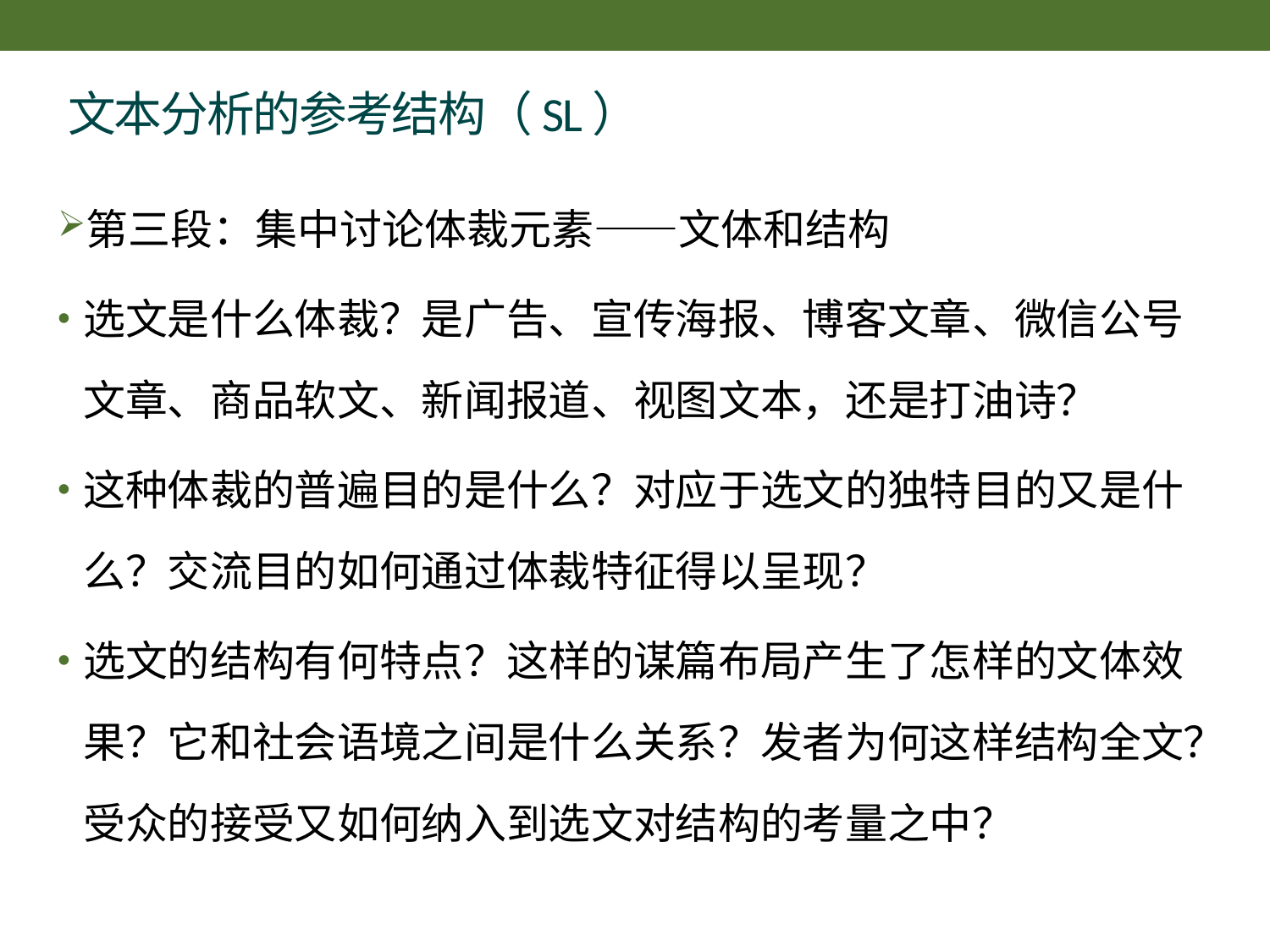

# 文本分析的参考结构（SL）
第三段：集中讨论体裁元素——文体和结构
选文是什么体裁？是广告、宣传海报、博客文章、微信公号文章、商品软文、新闻报道、视图文本，还是打油诗？
这种体裁的普遍目的是什么？对应于选文的独特目的又是什么？交流目的如何通过体裁特征得以呈现？
选文的结构有何特点？这样的谋篇布局产生了怎样的文体效果？它和社会语境之间是什么关系？发者为何这样结构全文？受众的接受又如何纳入到选文对结构的考量之中？